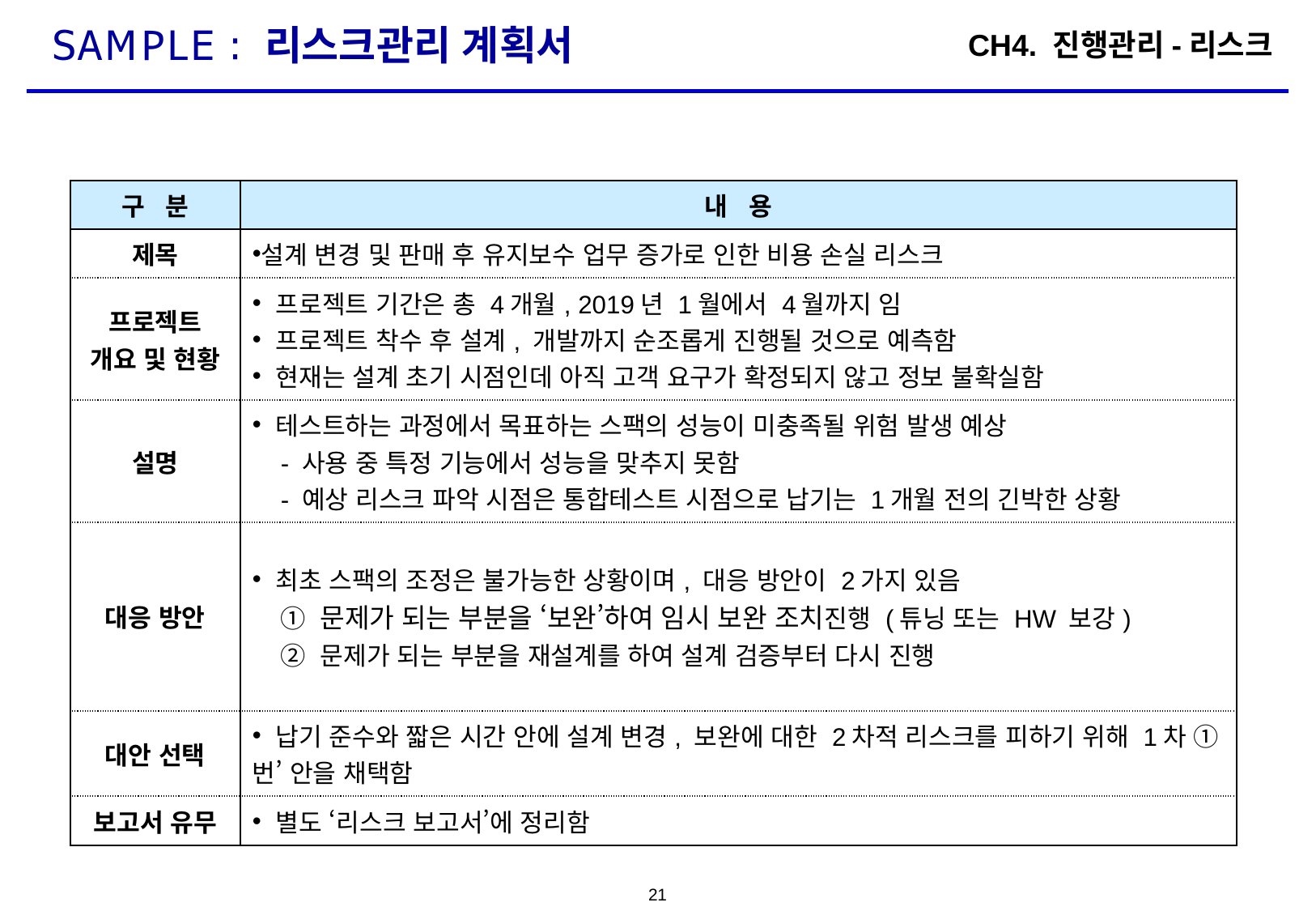

# SAMPLE : 리스크관리 계획서
CH4. 진행관리-리스크
| 구 분 | 내 용 |
| --- | --- |
| 제목 | 설계 변경 및 판매 후 유지보수 업무 증가로 인한 비용 손실 리스크 |
| 프로젝트 개요 및 현황 | 프로젝트 기간은 총 4개월, 2019년 1월에서 4월까지 임 프로젝트 착수 후 설계, 개발까지 순조롭게 진행될 것으로 예측함 현재는 설계 초기 시점인데 아직 고객 요구가 확정되지 않고 정보 불확실함 |
| 설명 | 테스트하는 과정에서 목표하는 스팩의 성능이 미충족될 위험 발생 예상 - 사용 중 특정 기능에서 성능을 맞추지 못함 - 예상 리스크 파악 시점은 통합테스트 시점으로 납기는 1개월 전의 긴박한 상황 |
| 대응 방안 | 최초 스팩의 조정은 불가능한 상황이며, 대응 방안이 2가지 있음 ① 문제가 되는 부분을 ‘보완’하여 임시 보완 조치진행 (튜닝 또는 HW 보강) ② 문제가 되는 부분을 재설계를 하여 설계 검증부터 다시 진행 |
| 대안 선택 | 납기 준수와 짧은 시간 안에 설계 변경, 보완에 대한 2차적 리스크를 피하기 위해 1차 ①번’ 안을 채택함 |
| 보고서 유무 | 별도 ‘리스크 보고서’에 정리함 |